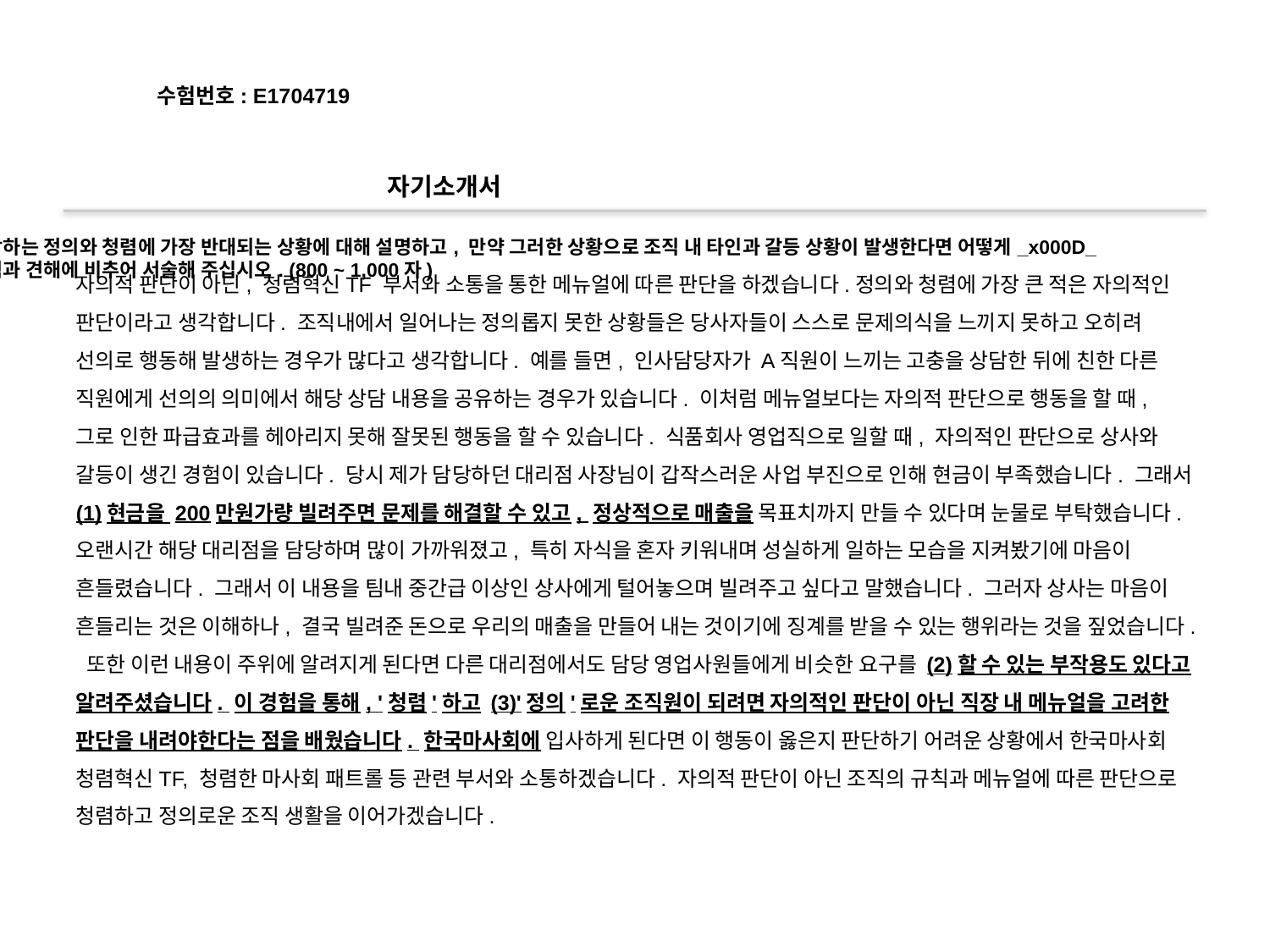

수험번호: E1704719
#

자기소개서

조직 생활에서 본인이 생각하는 정의와 청렴에 가장 반대되는 상황에 대해 설명하고, 만약 그러한 상황으로 조직 내 타인과 갈등 상황이 발생한다면 어떻게_x000D_
대처할 것인지 본인의 경험과 견해에 비추어 서술해 주십시오. (800 ~ 1,000자)

자의적 판단이 아닌, 청렴혁신TF 부서와 소통을 통한 메뉴얼에 따른 판단을 하겠습니다.정의와 청렴에 가장 큰 적은 자의적인 판단이라고 생각합니다. 조직내에서 일어나는 정의롭지 못한 상황들은 당사자들이 스스로 문제의식을 느끼지 못하고 오히려 선의로 행동해 발생하는 경우가 많다고 생각합니다. 예를 들면, 인사담당자가 A직원이 느끼는 고충을 상담한 뒤에 친한 다른 직원에게 선의의 의미에서 해당 상담 내용을 공유하는 경우가 있습니다. 이처럼 메뉴얼보다는 자의적 판단으로 행동을 할 때, 그로 인한 파급효과를 헤아리지 못해 잘못된 행동을 할 수 있습니다. 식품회사 영업직으로 일할 때, 자의적인 판단으로 상사와 갈등이 생긴 경험이 있습니다. 당시 제가 담당하던 대리점 사장님이 갑작스러운 사업 부진으로 인해 현금이 부족했습니다. 그래서 (1)현금을 200만원가량 빌려주면 문제를 해결할 수 있고, 정상적으로 매출을 목표치까지 만들 수 있다며 눈물로 부탁했습니다. 오랜시간 해당 대리점을 담당하며 많이 가까워졌고, 특히 자식을 혼자 키워내며 성실하게 일하는 모습을 지켜봤기에 마음이 흔들렸습니다. 그래서 이 내용을 팀내 중간급 이상인 상사에게 털어놓으며 빌려주고 싶다고 말했습니다. 그러자 상사는 마음이 흔들리는 것은 이해하나, 결국 빌려준 돈으로 우리의 매출을 만들어 내는 것이기에 징계를 받을 수 있는 행위라는 것을 짚었습니다. 또한 이런 내용이 주위에 알려지게 된다면 다른 대리점에서도 담당 영업사원들에게 비슷한 요구를 (2)할 수 있는 부작용도 있다고 알려주셨습니다. 이 경험을 통해, '청렴'하고 (3)'정의'로운 조직원이 되려면 자의적인 판단이 아닌 직장 내 메뉴얼을 고려한 판단을 내려야한다는 점을 배웠습니다. 한국마사회에 입사하게 된다면 이 행동이 옳은지 판단하기 어려운 상황에서 한국마사회 청렴혁신TF, 청렴한 마사회 패트롤 등 관련 부서와 소통하겠습니다. 자의적 판단이 아닌 조직의 규칙과 메뉴얼에 따른 판단으로 청렴하고 정의로운 조직 생활을 이어가겠습니다.

자기소개서 기반 면접 질문 제안

(1) 식품회사 영업직에서 자의적 판단으로 생긴 갈등을 어떻게 해결했나요?
(2) '청렴'하고 '정의'로운 조직원이 되기 위한 구체적인 계획이 있나요?
(3) 청렴혁신TF와의 소통이 조직의 청렴성을 어떻게 보장할 수 있다고 보시나요?